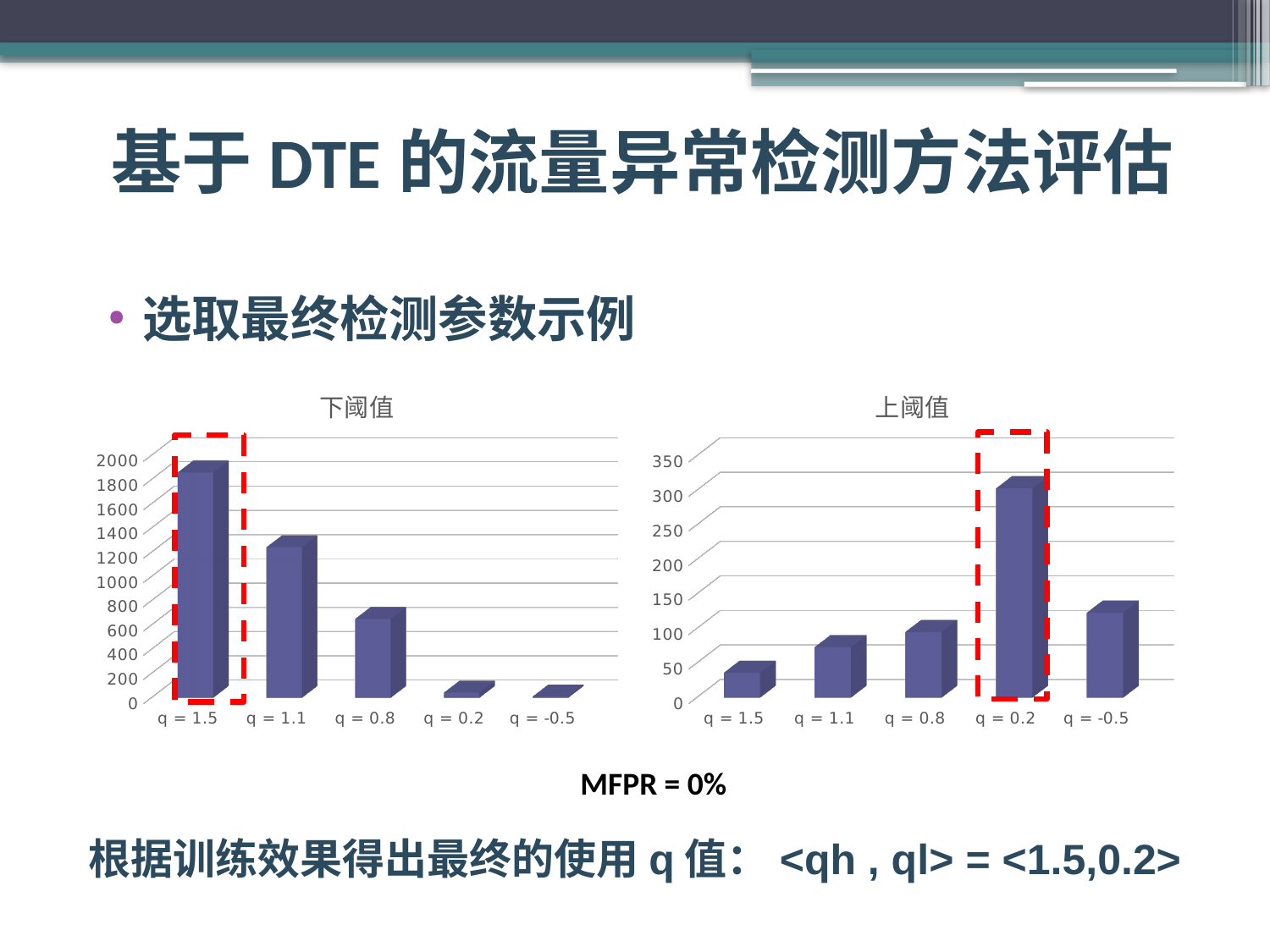

# 基于DTE的流量异常检测方法评估
选取最终检测参数示例

[unsupported chart]

[unsupported chart]

MFPR = 0%
根据训练效果得出最终的使用q值：<qh , ql> = <1.5,0.2>